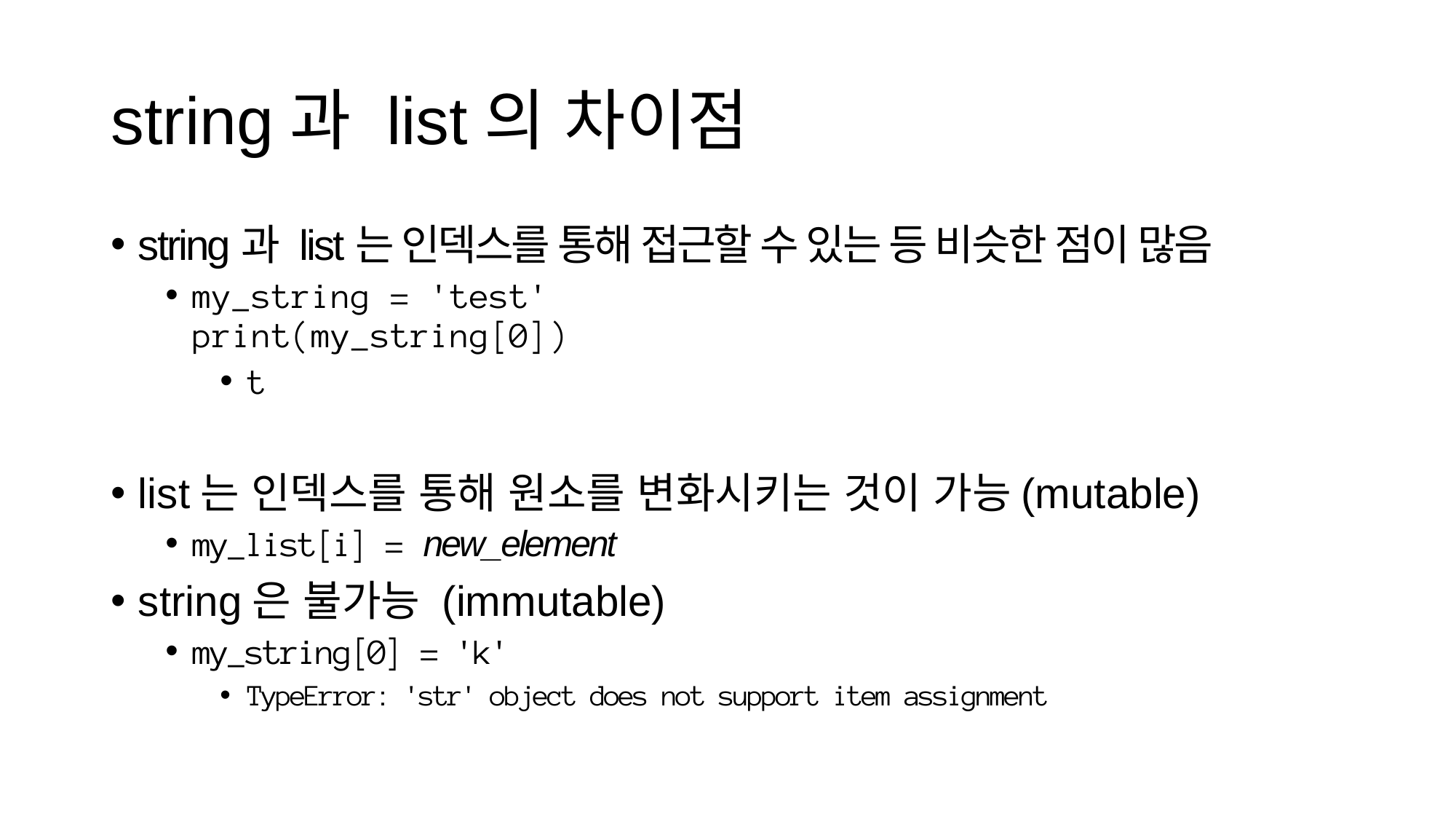

# string과 list의 차이점
string과 list는 인덱스를 통해 접근할 수 있는 등 비슷한 점이 많음
my_string = 'test'
print(my_string[0])
t

list는 인덱스를 통해 원소를 변화시키는 것이 가능(mutable)
my_list[i] = new_element
string은 불가능 (immutable)
my_string[0] = 'k'
TypeError: 'str' object does not support item assignment